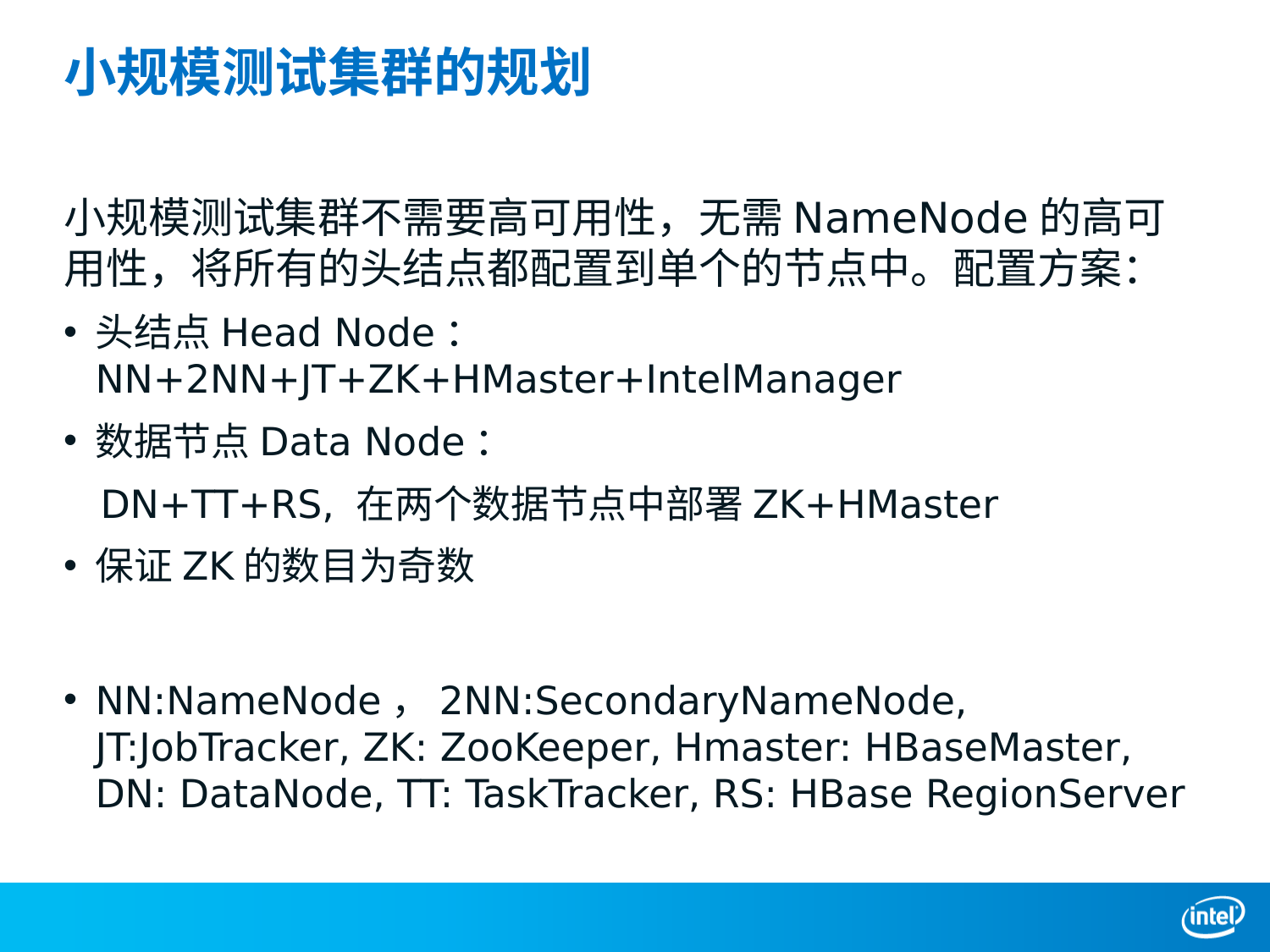

# 小规模测试集群的规划
小规模测试集群不需要高可用性，无需NameNode的高可用性，将所有的头结点都配置到单个的节点中。配置方案：
头结点Head Node：NN+2NN+JT+ZK+HMaster+IntelManager
数据节点Data Node：
   DN+TT+RS, 在两个数据节点中部署ZK+HMaster
保证ZK的数目为奇数

NN:NameNode，2NN:SecondaryNameNode, JT:JobTracker, ZK: ZooKeeper, Hmaster: HBaseMaster, DN: DataNode, TT: TaskTracker, RS: HBase RegionServer